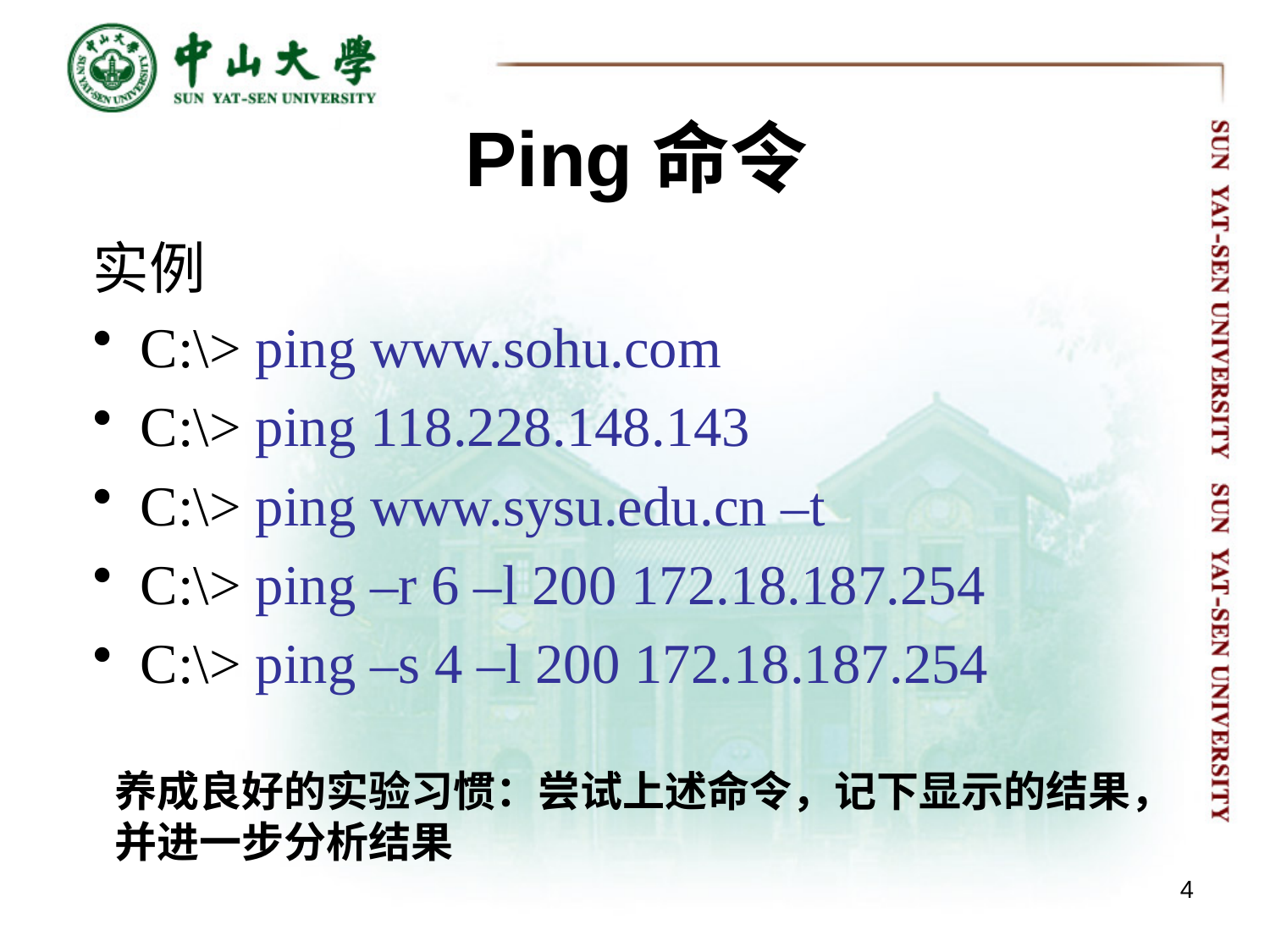

# Ping命令
实例
C:\> ping www.sohu.com
C:\> ping 118.228.148.143
C:\> ping www.sysu.edu.cn –t
C:\> ping –r 6 –l 200 172.18.187.254
C:\> ping –s 4 –l 200 172.18.187.254
养成良好的实验习惯：尝试上述命令，记下显示的结果，
并进一步分析结果
4